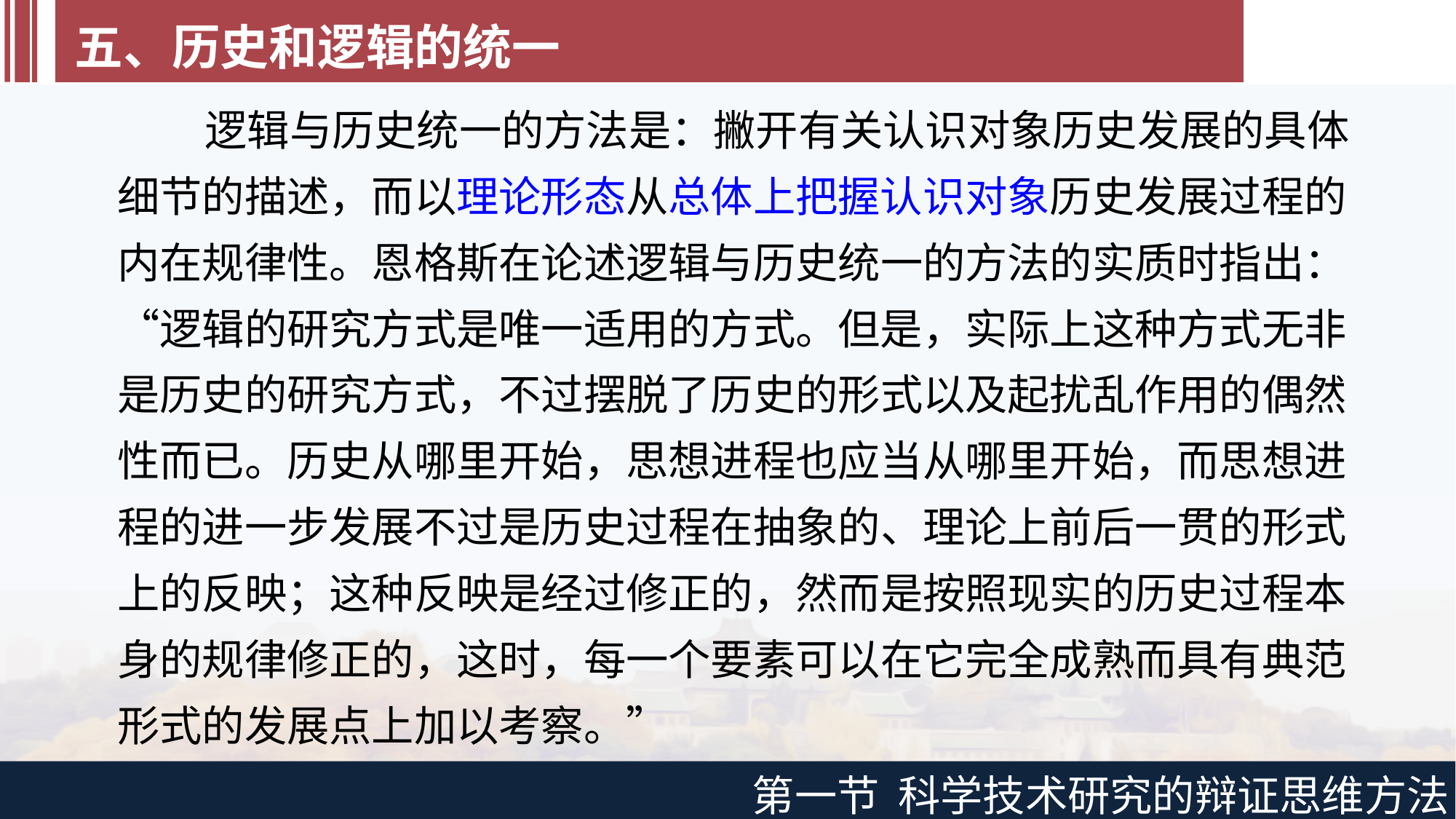

五、历史和逻辑的统一
逻辑与历史统一的方法是：撇开有关认识对象历史发展的具体细节的描述，而以理论形态从总体上把握认识对象历史发展过程的内在规律性。恩格斯在论述逻辑与历史统一的方法的实质时指出：“逻辑的研究方式是唯一适用的方式。但是，实际上这种方式无非是历史的研究方式，不过摆脱了历史的形式以及起扰乱作用的偶然性而已。历史从哪里开始，思想进程也应当从哪里开始，而思想进程的进一步发展不过是历史过程在抽象的、理论上前后一贯的形式上的反映；这种反映是经过修正的，然而是按照现实的历史过程本身的规律修正的，这时，每一个要素可以在它完全成熟而具有典范形式的发展点上加以考察。”
第一节  科学技术研究的辩证思维方法